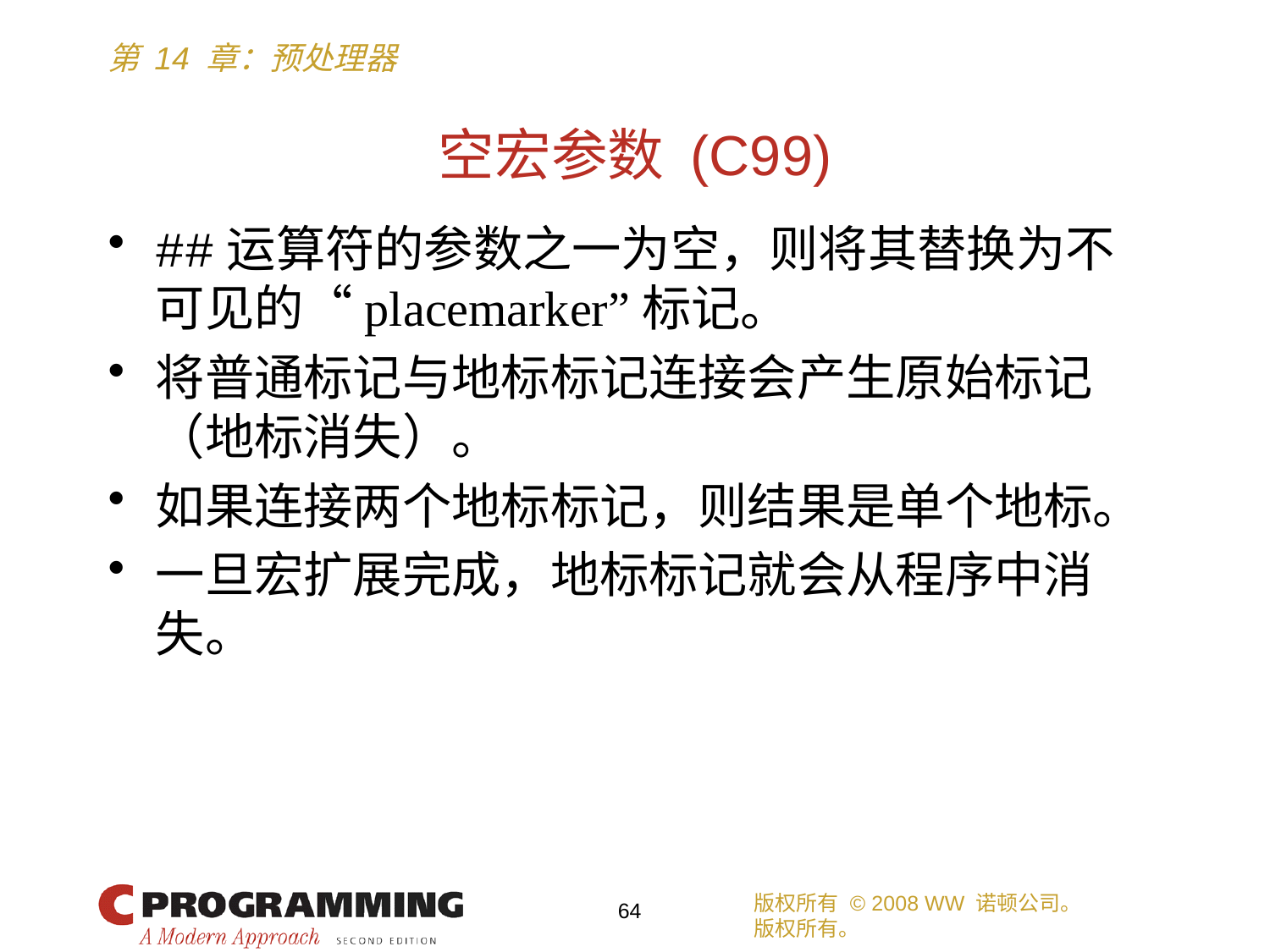

# 空宏参数 (C99)
##运算符的参数之一为空，则将其替换为不可见的“placemarker”标记。
将普通标记与地标标记连接会产生原始标记（地标消失）。
如果连接两个地标标记，则结果是单个地标。
一旦宏扩展完成，地标标记就会从程序中消失。
版权所有 © 2008 WW 诺顿公司。
版权所有。
64